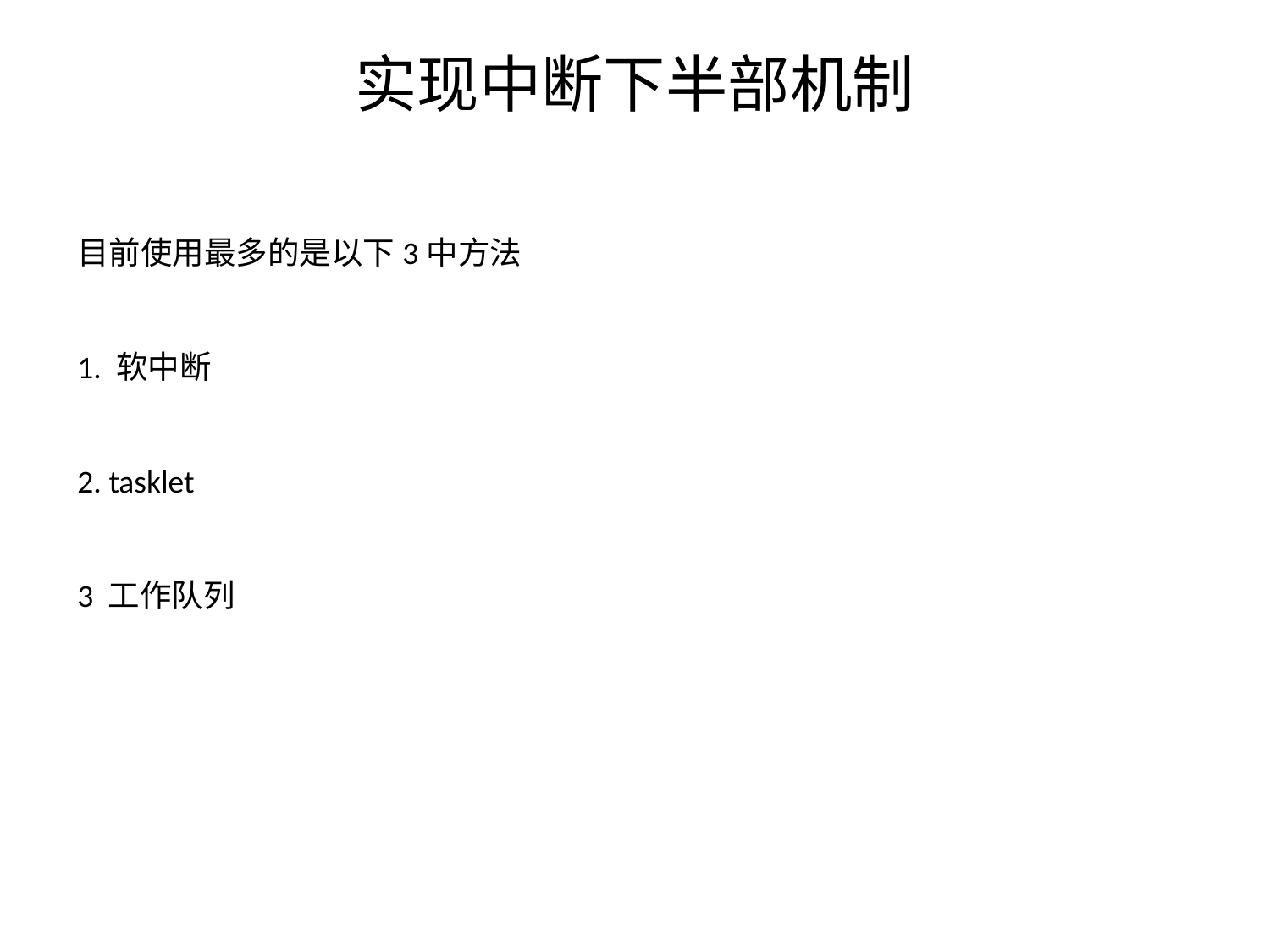

# 实现中断下半部机制
目前使用最多的是以下3中方法

1. 软中断

2. tasklet

3 工作队列